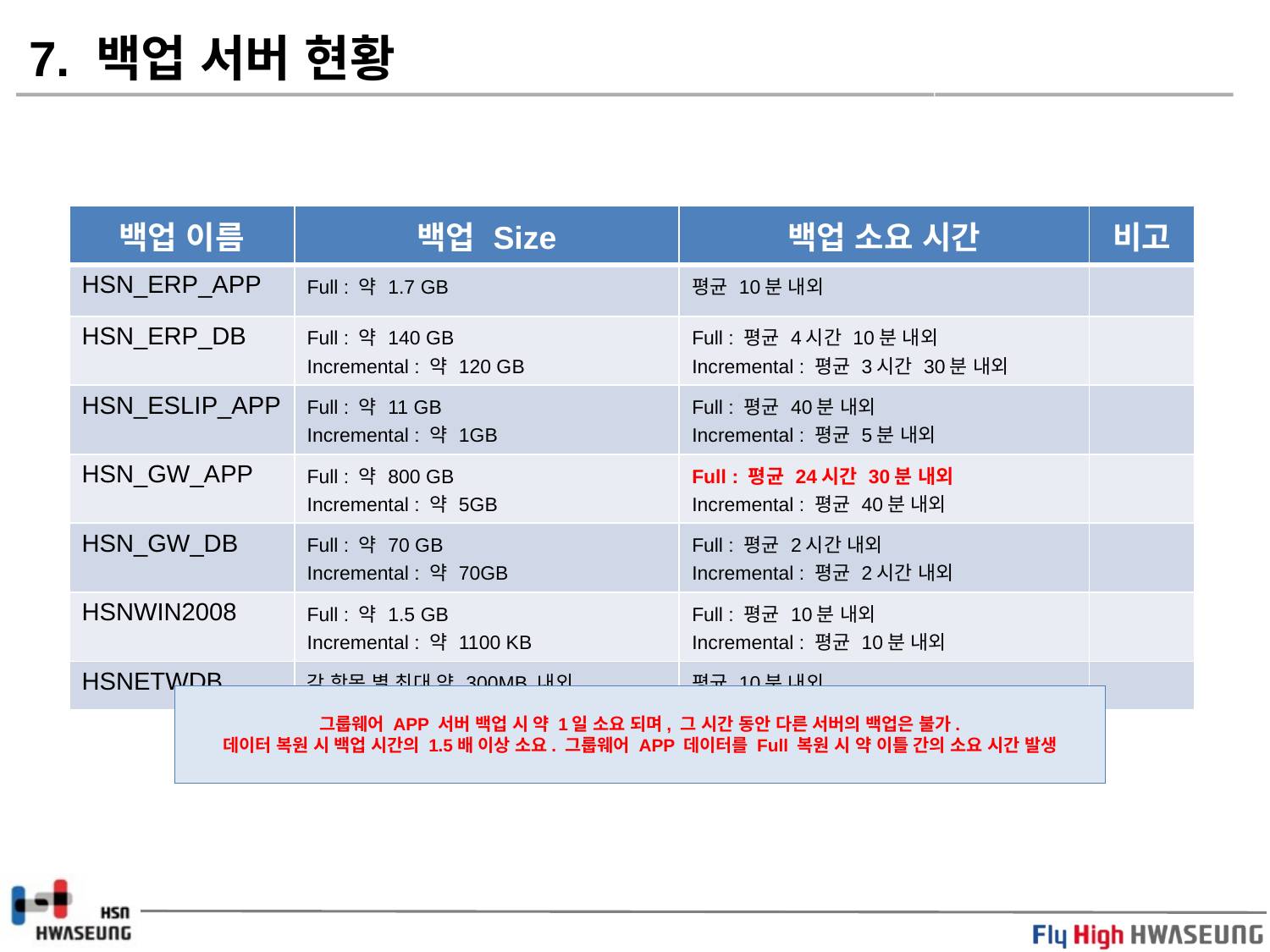

7. 백업 서버 현황

| 백업 이름 | 백업 Size | 백업 소요 시간 | 비고 |
| --- | --- | --- | --- |
| HSN\_ERP\_APP | Full : 약 1.7 GB | 평균 10분 내외 |  |
| HSN\_ERP\_DB | Full : 약 140 GB Incremental : 약 120 GB | Full : 평균 4시간 10분 내외 Incremental : 평균 3시간 30분 내외 |  |
| HSN\_ESLIP\_APP | Full : 약 11 GB Incremental : 약 1GB | Full : 평균 40분 내외 Incremental : 평균 5분 내외 |  |
| HSN\_GW\_APP | Full : 약 800 GB Incremental : 약 5GB | Full : 평균 24시간 30분 내외 Incremental : 평균 40분 내외 |  |
| HSN\_GW\_DB | Full : 약 70 GB Incremental : 약 70GB | Full : 평균 2시간 내외 Incremental : 평균 2시간 내외 |  |
| HSNWIN2008 | Full : 약 1.5 GB Incremental : 약 1100 KB | Full : 평균 10분 내외 Incremental : 평균 10분 내외 |  |
| HSNETWDB | 각 항목 별 최대 약 300MB 내외 | 평균 10분 내외 |  |

그룹웨어 APP 서버 백업 시 약 1일 소요 되며, 그 시간 동안 다른 서버의 백업은 불가.
데이터 복원 시 백업 시간의 1.5배 이상 소요. 그룹웨어 APP 데이터를 Full 복원 시 약 이틀 간의 소요 시간 발생